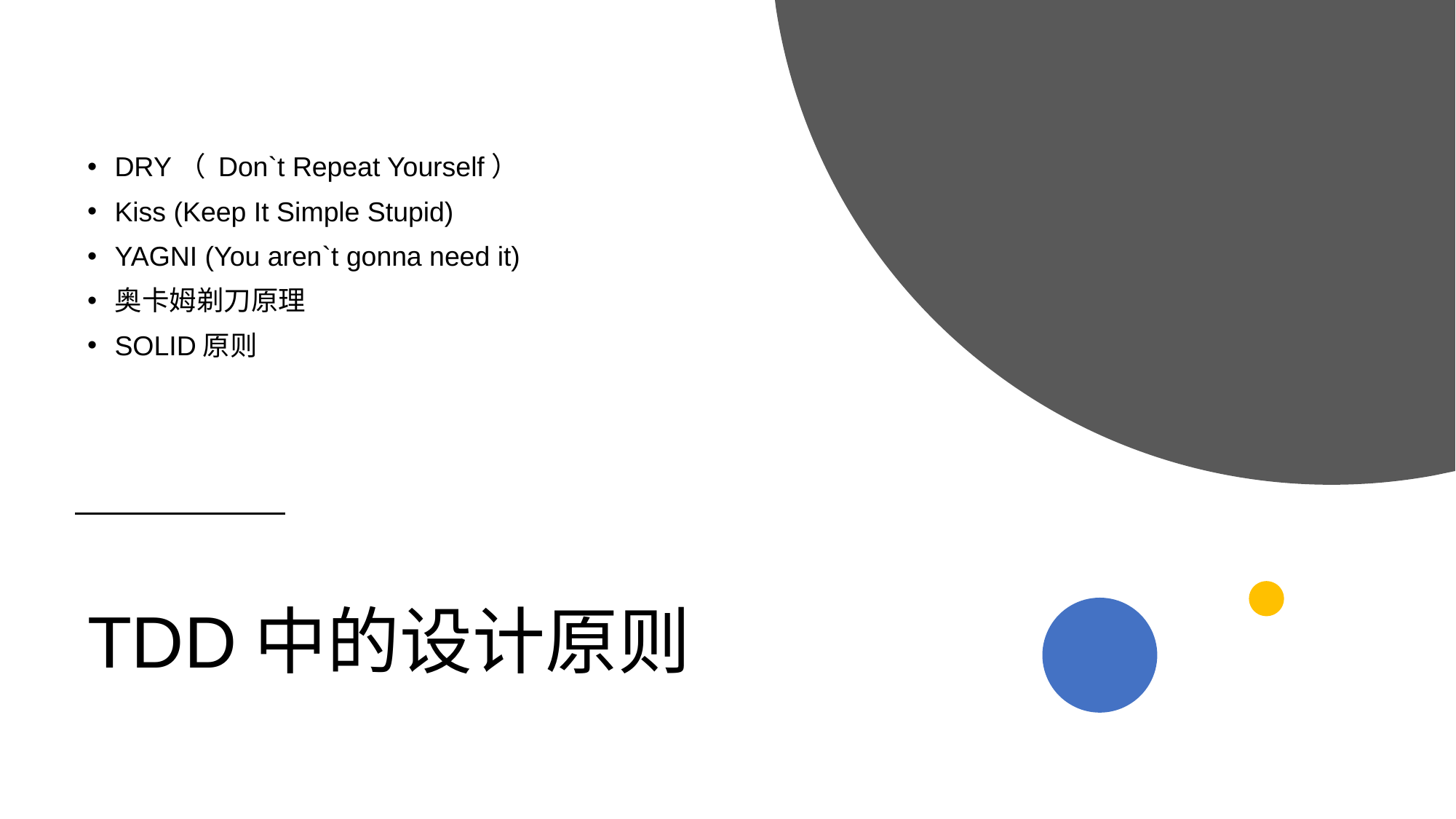

DRY（ Don`t Repeat Yourself）
Kiss (Keep It Simple Stupid)
YAGNI (You aren`t gonna need it)
奥卡姆剃刀原理
SOLID原则

# TDD中的设计原则

接下来我们讲一下TDD的设计原则，
1、DRY 指的是一种代码编写方法。 DRY指代码重复。 如果我们不止一次地编写相同的逻辑，我们应该“干掉我们的代码”。将我们的代码提取出一个方法
2、Kiss 原理指的就是我们要保持简单，通常开发在设计代码的时候都会过多过少的增加一些不必要的设计到我们的解决方案中去，但到最后发现这些其实是不需要。
3、YAGNI 其实是kiss的继兄弟，kiss中删除一些实际上我们不需要的代码。
4、奥卡姆剃刀原理：就是我们在两个或者多个解决方案的情况下，选择最简单的一个，例如我之前做的更新一级渠道下所有的二级渠道为非默认，实际上我是通过update方法去进行了两步操作，find所有的二级渠道，并将其设成了非默认，所以